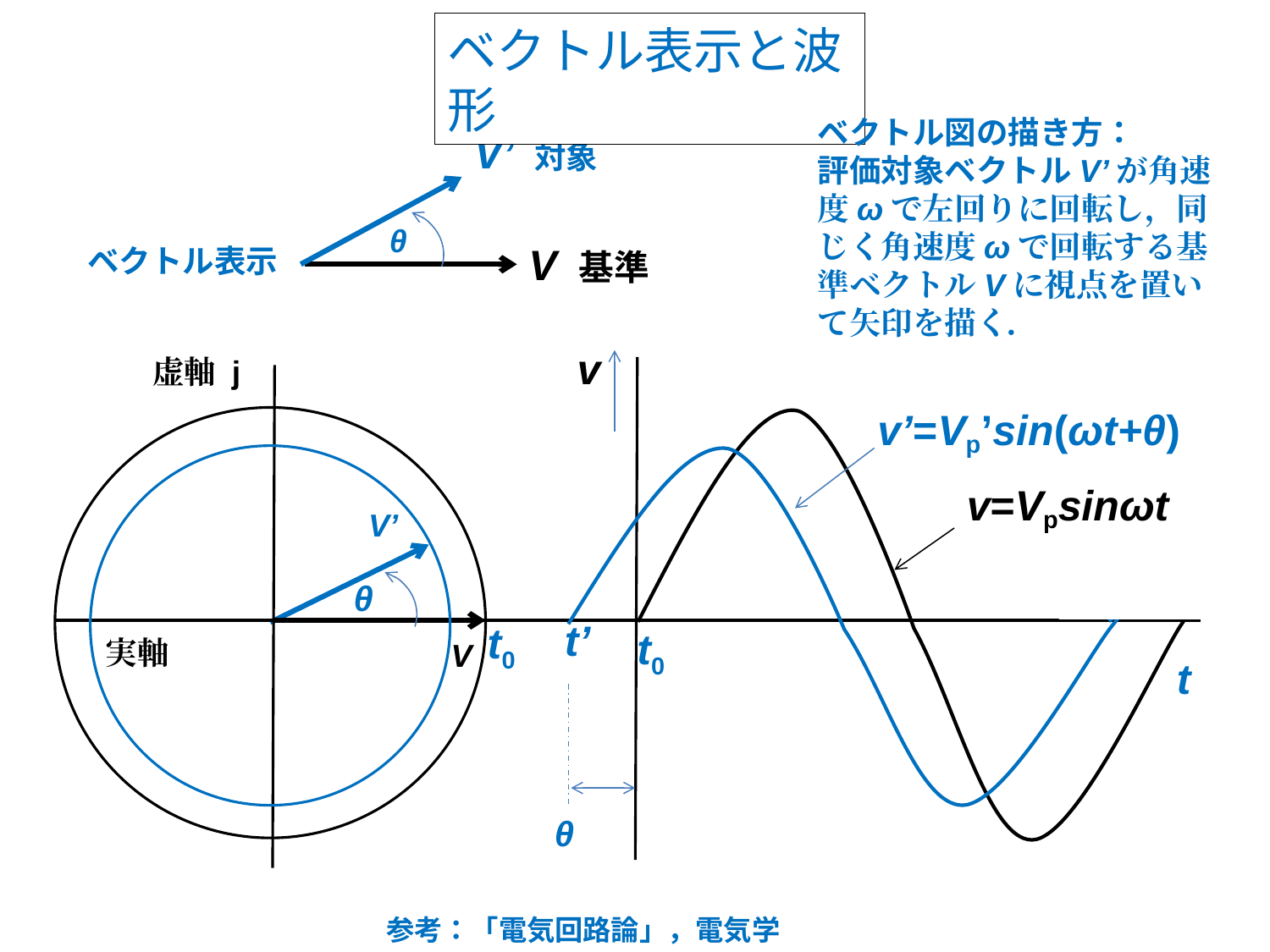

ベクトル表示と波形
ベクトル図の描き方：
評価対象ベクトルV’が角速度ωで左回りに回転し，同じく角速度ωで回転する基準ベクトルVに視点を置いて矢印を描く．
V’ 対象

θ
V 基準
ベクトル表示
v
虚軸 j
v’=Vp’sin(ωt+θ)

v=Vpsinωt
V’
θ

t’
t0
t0
実軸
V
t
θ
参考：「電気回路論」，電気学会，1971